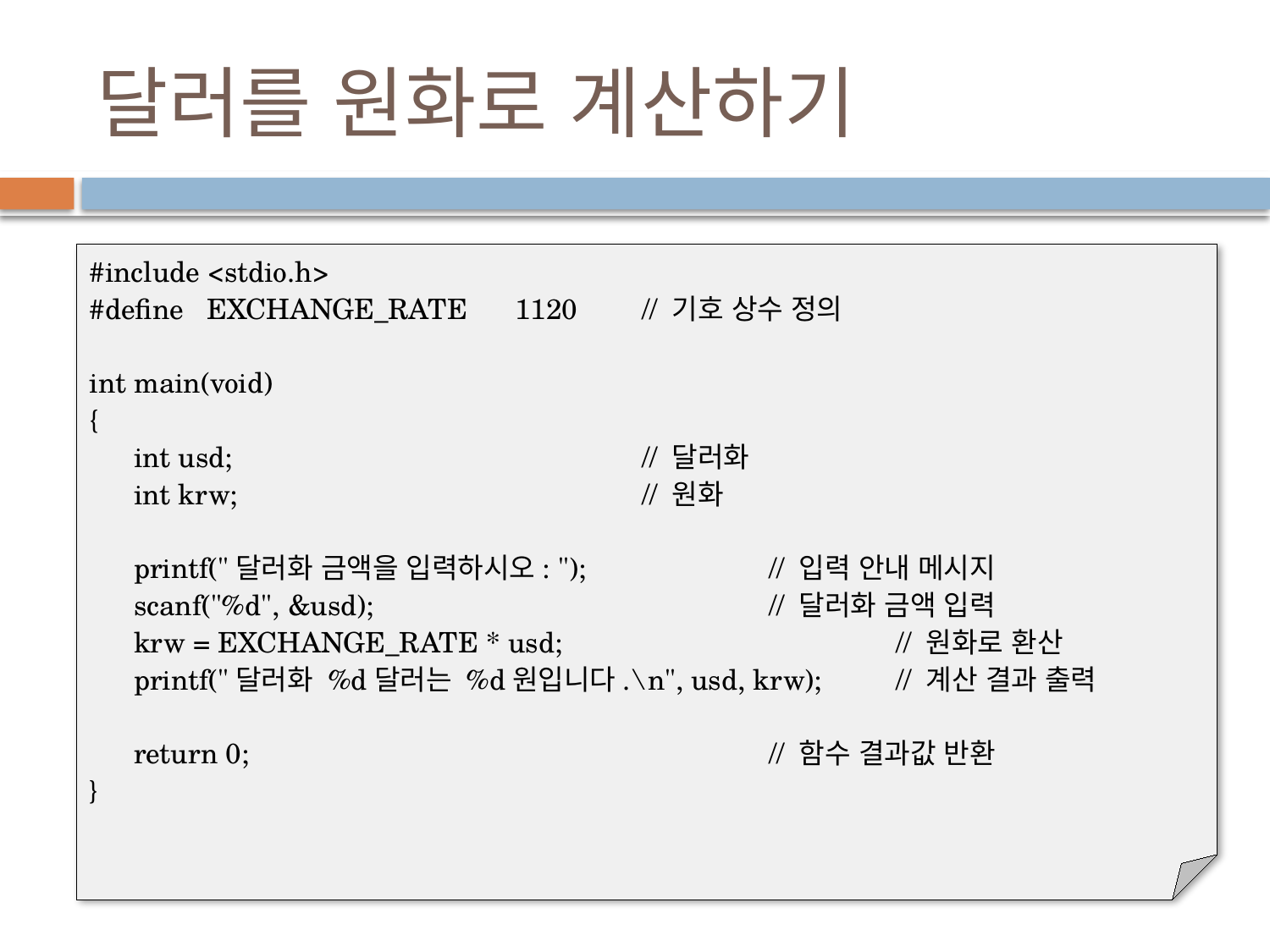

# 달러를 원화로 계산하기
#include <stdio.h>
#define   EXCHANGE_RATE 	1120	// 기호 상수 정의

int main(void)
{
	int usd;				// 달러화
	int krw;				// 원화

	printf("달러화 금액을 입력하시오: ");		// 입력 안내 메시지
	scanf("%d", &usd);				// 달러화 금액 입력
	krw = EXCHANGE_RATE * usd;			// 원화로 환산
	printf("달러화 %d달러는 %d원입니다.\n", usd, krw);	// 계산 결과 출력

	return 0;					// 함수 결과값 반환
}